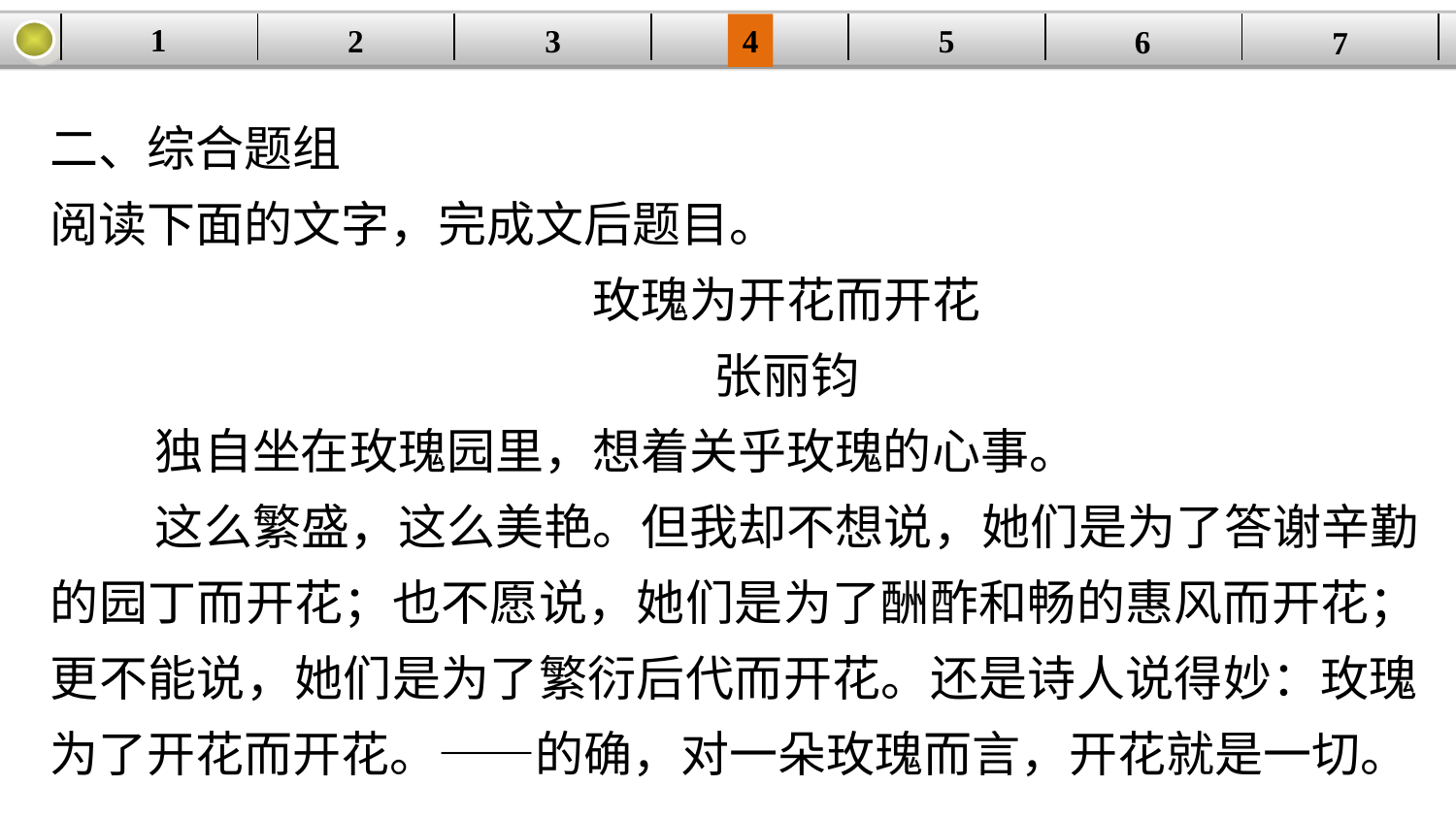

1
5
3
2
|  |  |  |  |  |  |  |
| --- | --- | --- | --- | --- | --- | --- |
4
6
7

二、综合题组
阅读下面的文字，完成文后题目。
玫瑰为开花而开花
张丽钧
独自坐在玫瑰园里，想着关乎玫瑰的心事。
这么繁盛，这么美艳。但我却不想说，她们是为了答谢辛勤的园丁而开花；也不愿说，她们是为了酬酢和畅的惠风而开花；更不能说，她们是为了繁衍后代而开花。还是诗人说得妙：玫瑰为了开花而开花。——的确，对一朵玫瑰而言，开花就是一切。